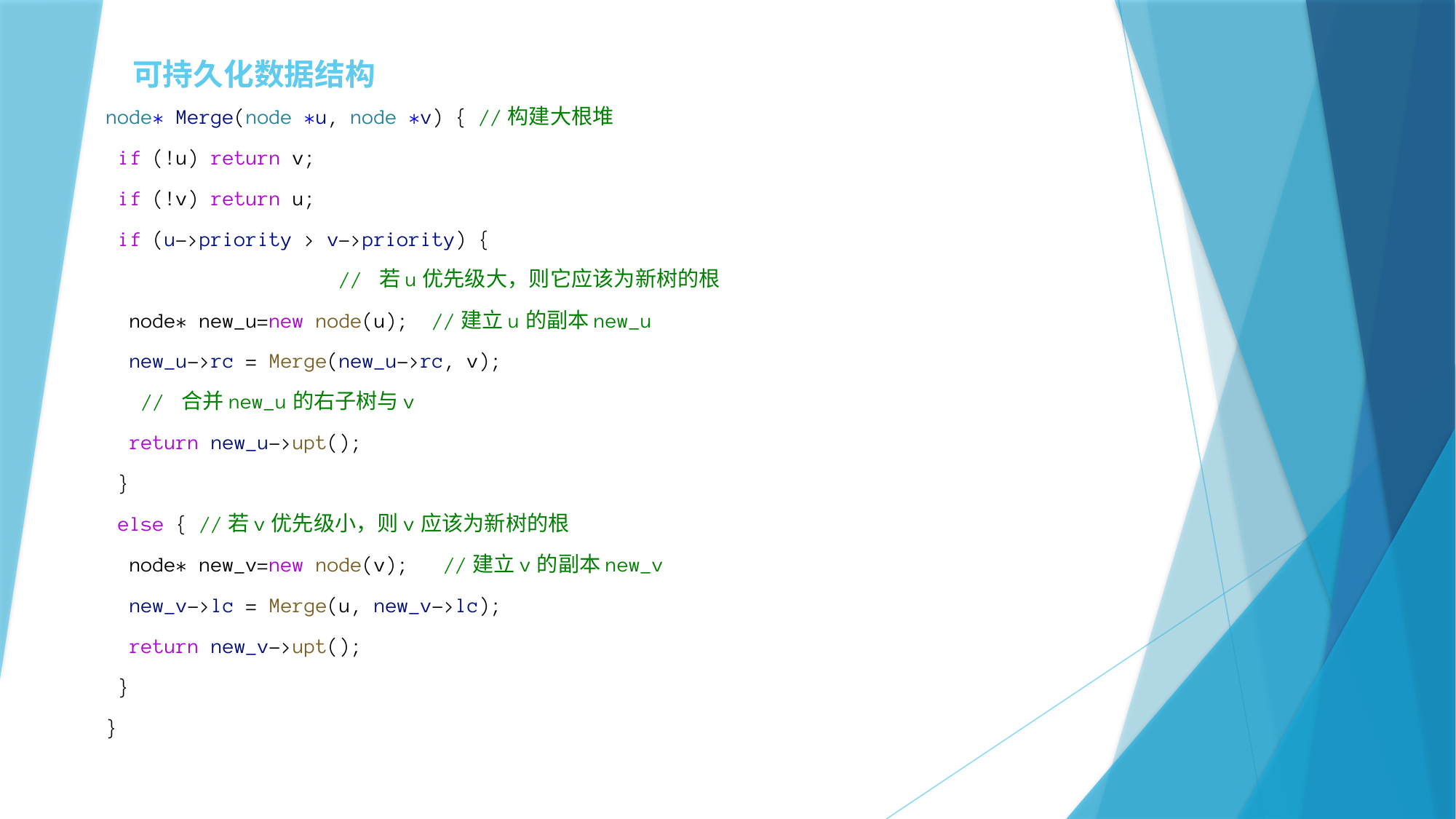

# 可持久化数据结构
node* Merge(node *u, node *v) { //构建大根堆
 if (!u) return v;
 if (!v) return u;
 if (u->priority > v->priority) {
                    // 若u优先级大，则它应该为新树的根
  node* new_u=new node(u);  //建立u的副本new_u
  new_u->rc = Merge(new_u->rc, v);
   // 合并new_u的右子树与v
  return new_u->upt();
 }
 else { //若v优先级小，则v应该为新树的根
  node* new_v=new node(v);   //建立v的副本new_v
  new_v->lc = Merge(u, new_v->lc);
  return new_v->upt();
 }
}